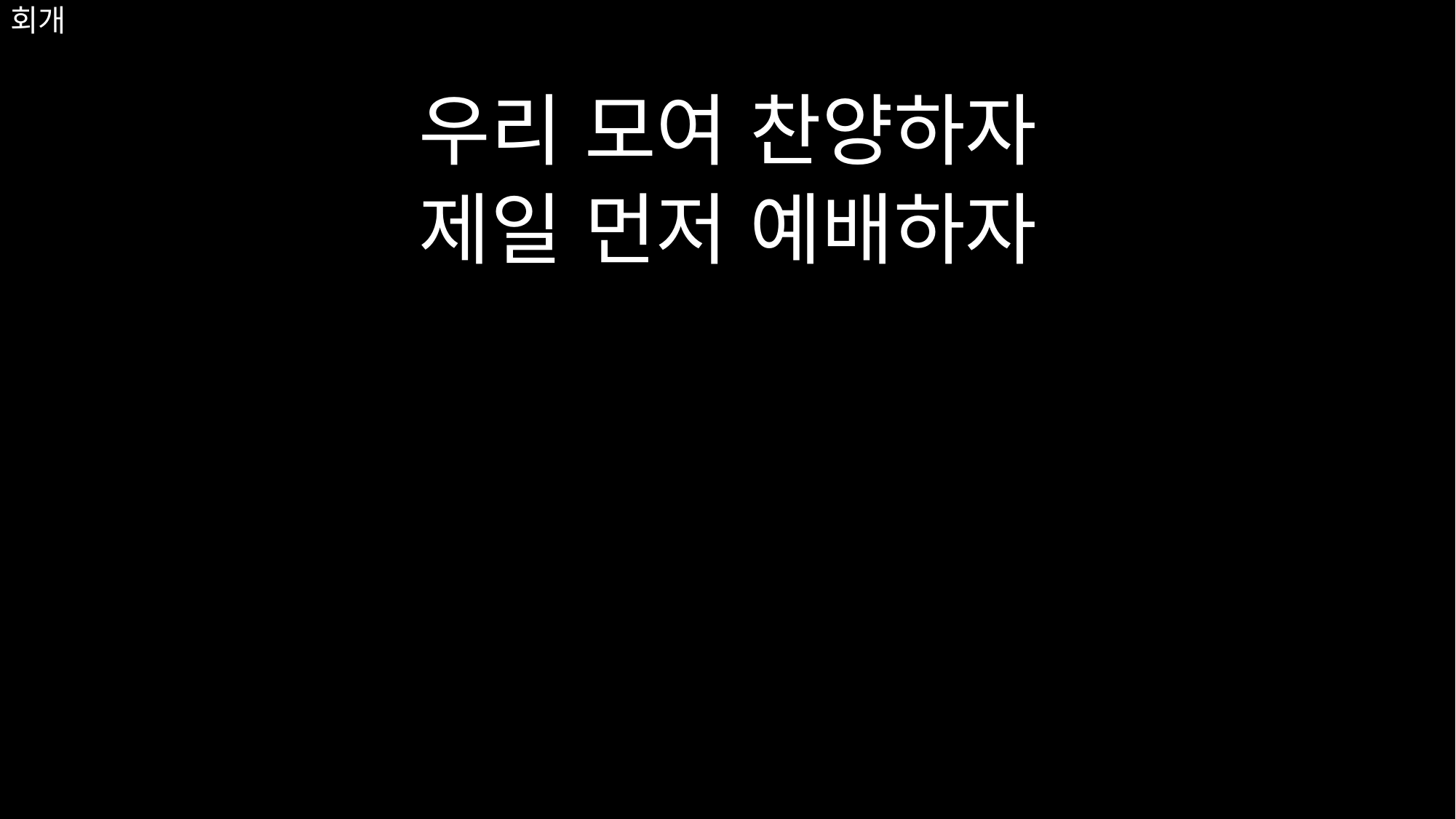

우리 모여 찬양하자
제일 먼저 예배하자

# 회개